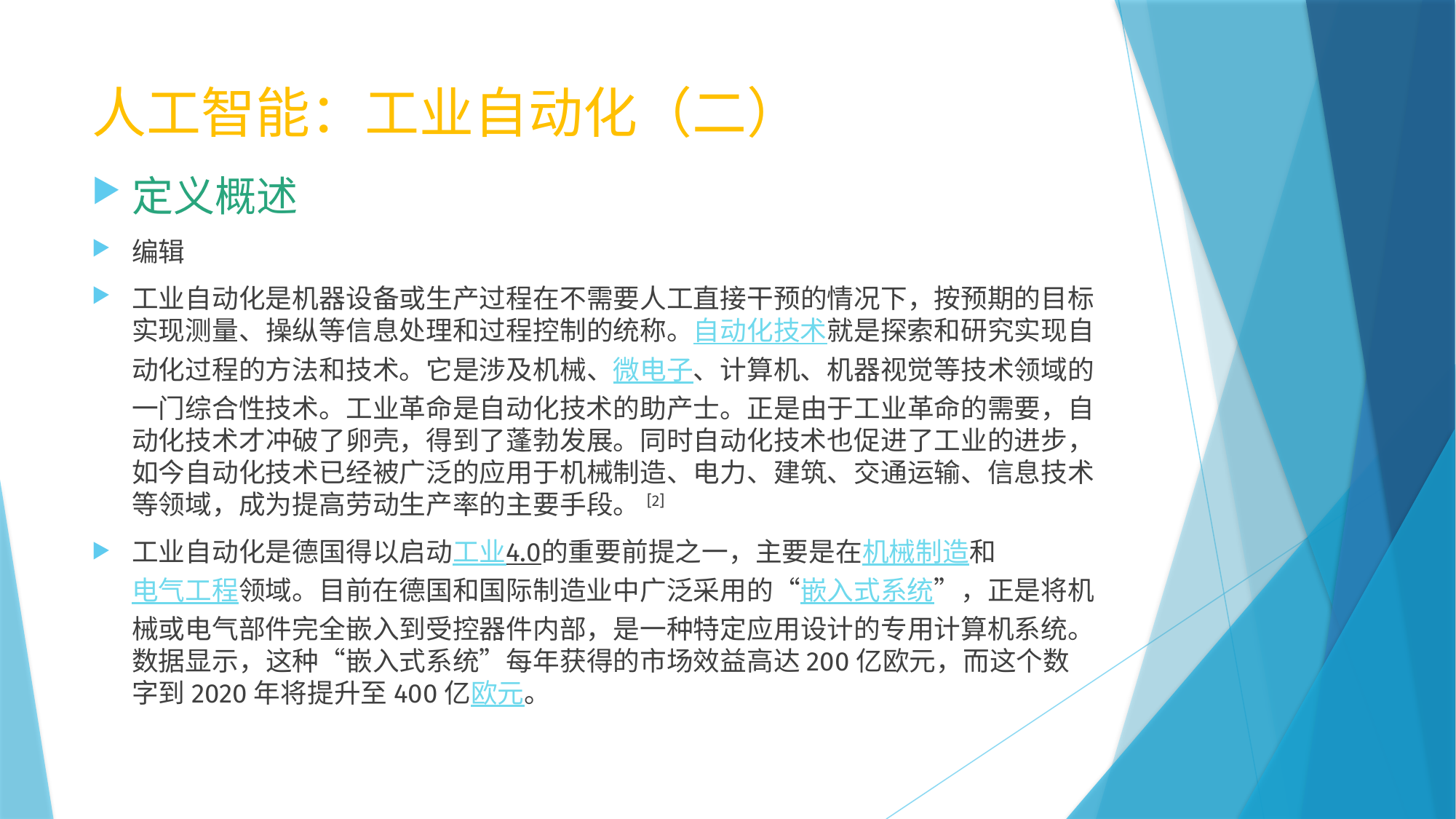

# 人工智能：工业自动化（二）
定义概述
编辑
工业自动化是机器设备或生产过程在不需要人工直接干预的情况下，按预期的目标实现测量、操纵等信息处理和过程控制的统称。自动化技术就是探索和研究实现自动化过程的方法和技术。它是涉及机械、微电子、计算机、机器视觉等技术领域的一门综合性技术。工业革命是自动化技术的助产士。正是由于工业革命的需要，自动化技术才冲破了卵壳，得到了蓬勃发展。同时自动化技术也促进了工业的进步，如今自动化技术已经被广泛的应用于机械制造、电力、建筑、交通运输、信息技术等领域，成为提高劳动生产率的主要手段。 [2]
工业自动化是德国得以启动工业4.0的重要前提之一，主要是在机械制造和电气工程领域。目前在德国和国际制造业中广泛采用的“嵌入式系统”，正是将机械或电气部件完全嵌入到受控器件内部，是一种特定应用设计的专用计算机系统。数据显示，这种“嵌入式系统”每年获得的市场效益高达200亿欧元，而这个数字到2020年将提升至400亿欧元。